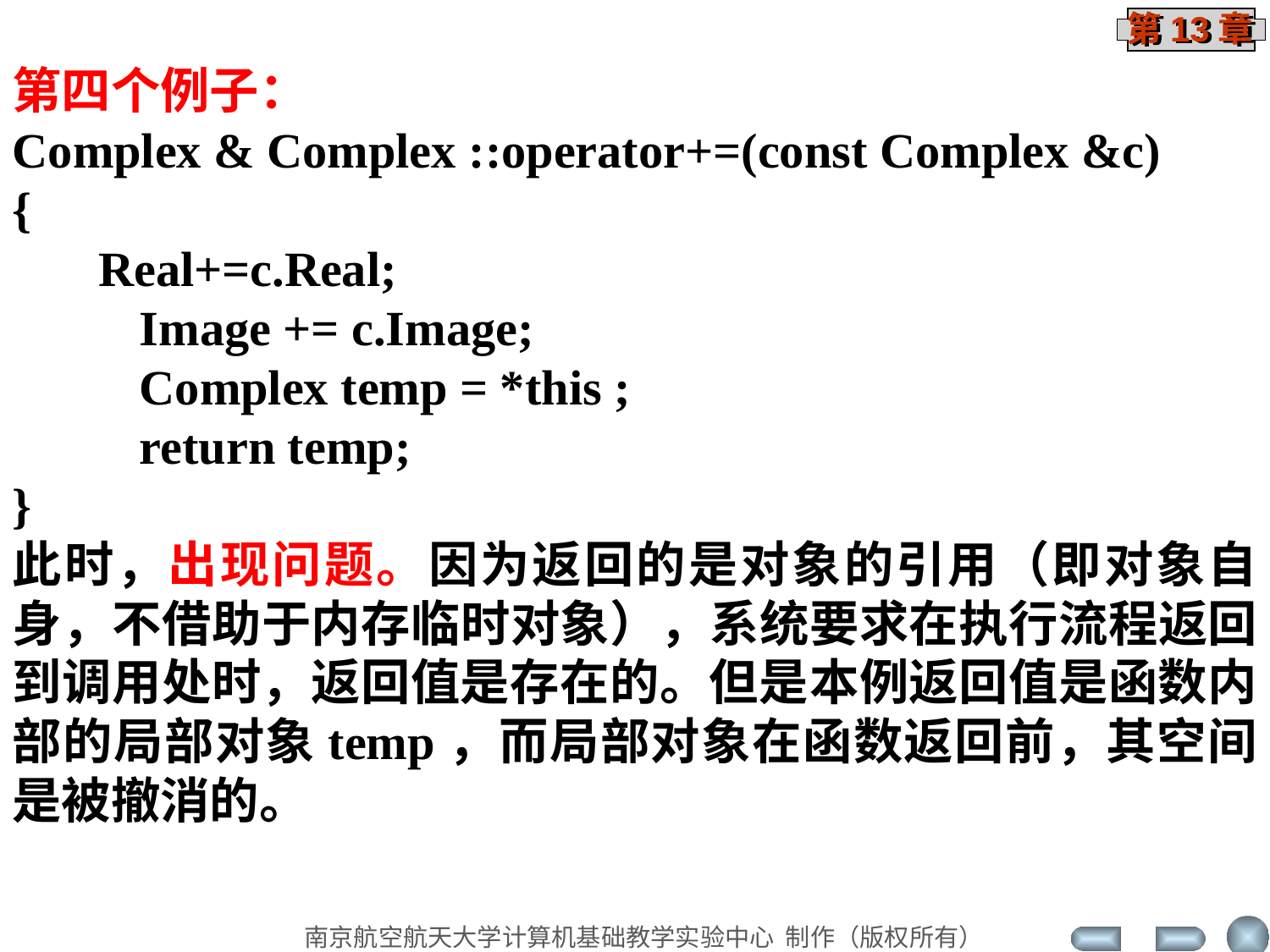

第四个例子：
Complex & Complex ::operator+=(const Complex &c)
{
       Real+=c.Real;
	Image += c.Image;
	Complex temp = *this ;
	return temp;
}
此时，出现问题。因为返回的是对象的引用（即对象自身，不借助于内存临时对象），系统要求在执行流程返回到调用处时，返回值是存在的。但是本例返回值是函数内部的局部对象temp，而局部对象在函数返回前，其空间是被撤消的。